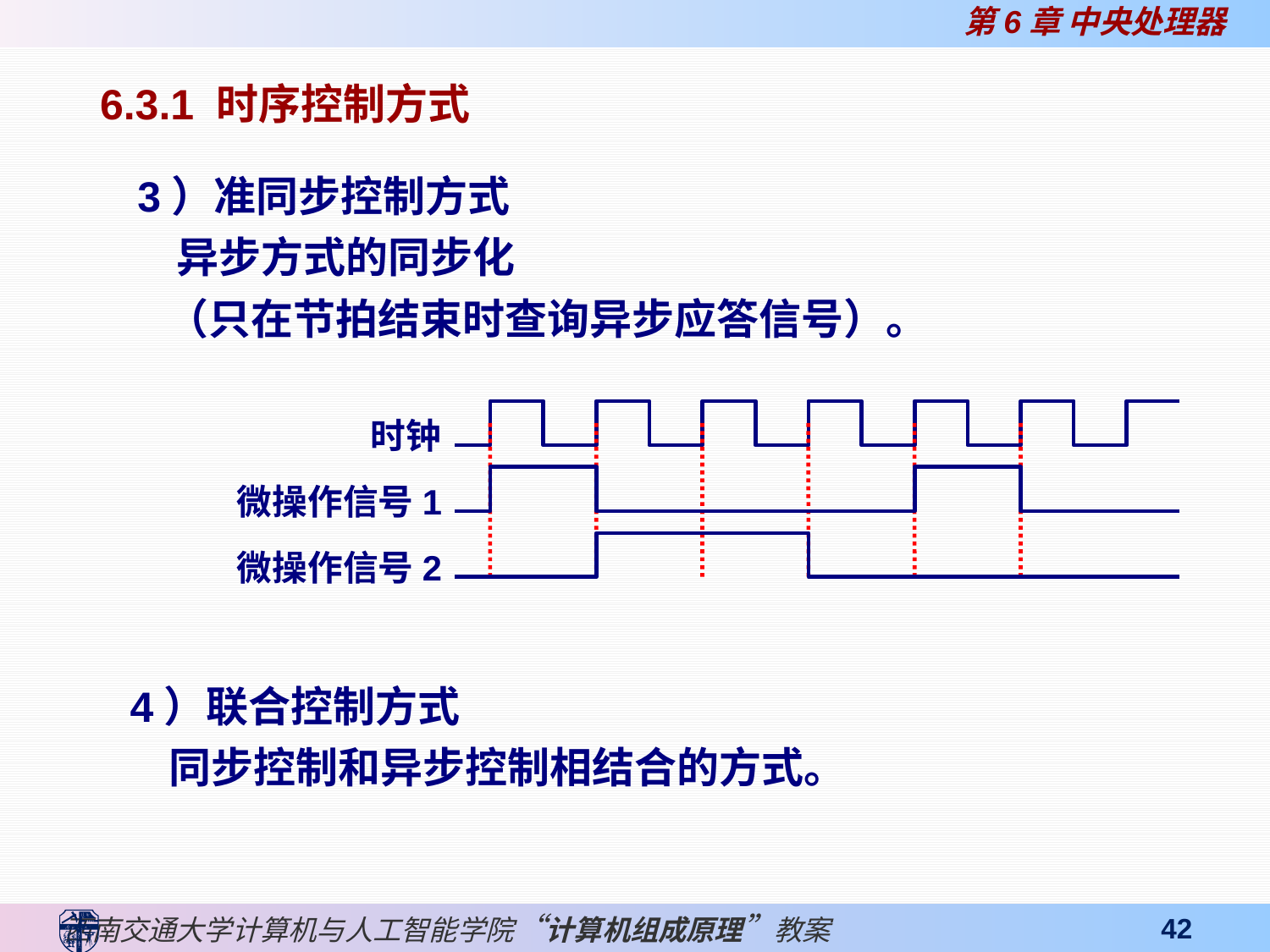

6.3.1 时序控制方式
3）准同步控制方式
   异步方式的同步化
  （只在节拍结束时查询异步应答信号）。
时钟

微操作信号1

微操作信号2

4）联合控制方式
   同步控制和异步控制相结合的方式。